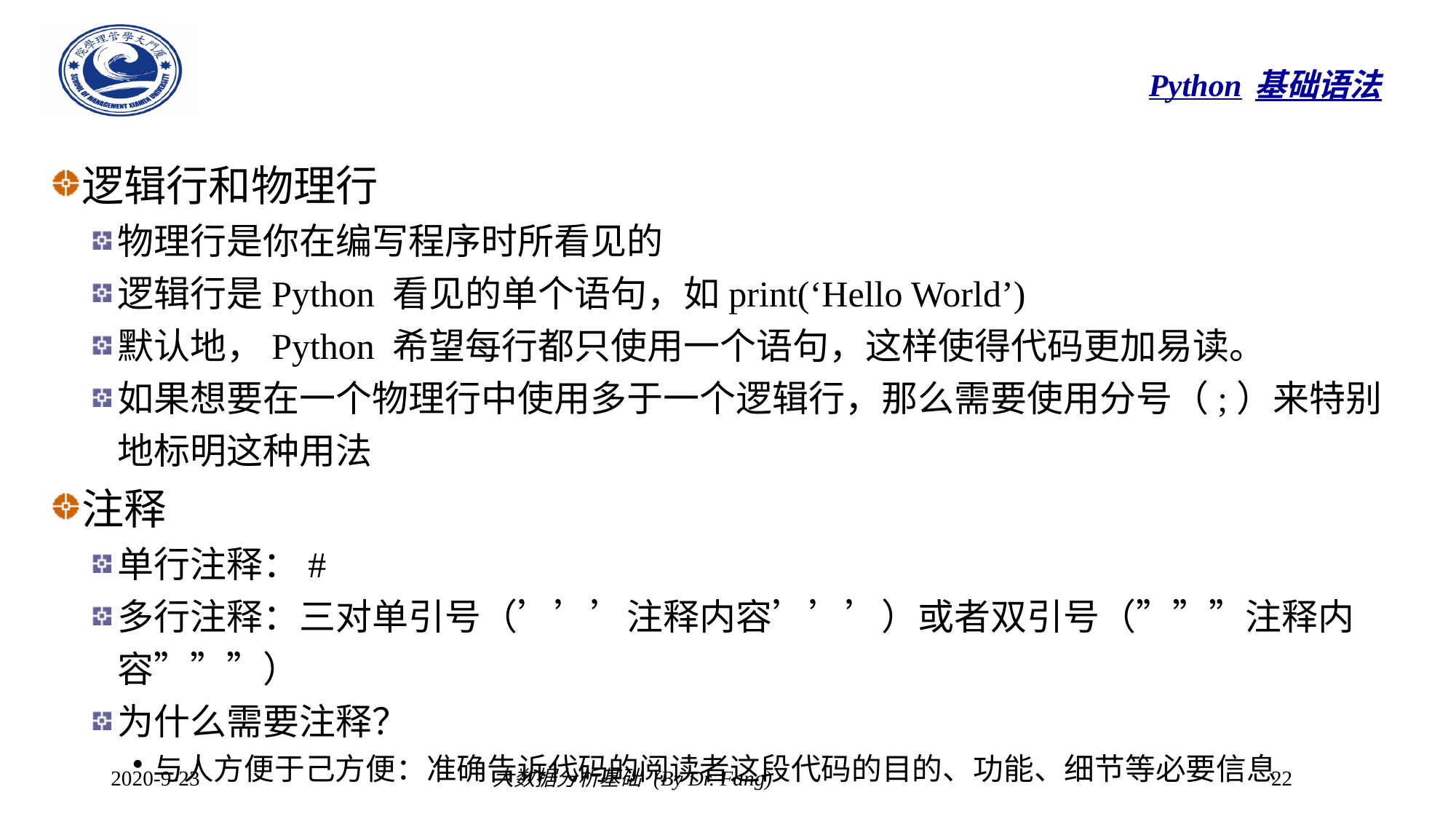

# Python基础语法
逻辑行和物理行
物理行是你在编写程序时所看见的
逻辑行是Python 看见的单个语句，如print(‘Hello World’)
默认地，Python 希望每行都只使用一个语句，这样使得代码更加易读。
如果想要在一个物理行中使用多于一个逻辑行，那么需要使用分号（;）来特别地标明这种用法
注释
单行注释：#
多行注释：三对单引号（’’’注释内容’’’）或者双引号（”””注释内容”””）
为什么需要注释？
与人方便于己方便：准确告诉代码的阅读者这段代码的目的、功能、细节等必要信息

2020-9-23
大数据分析基础 (By Dr. Fang)
22